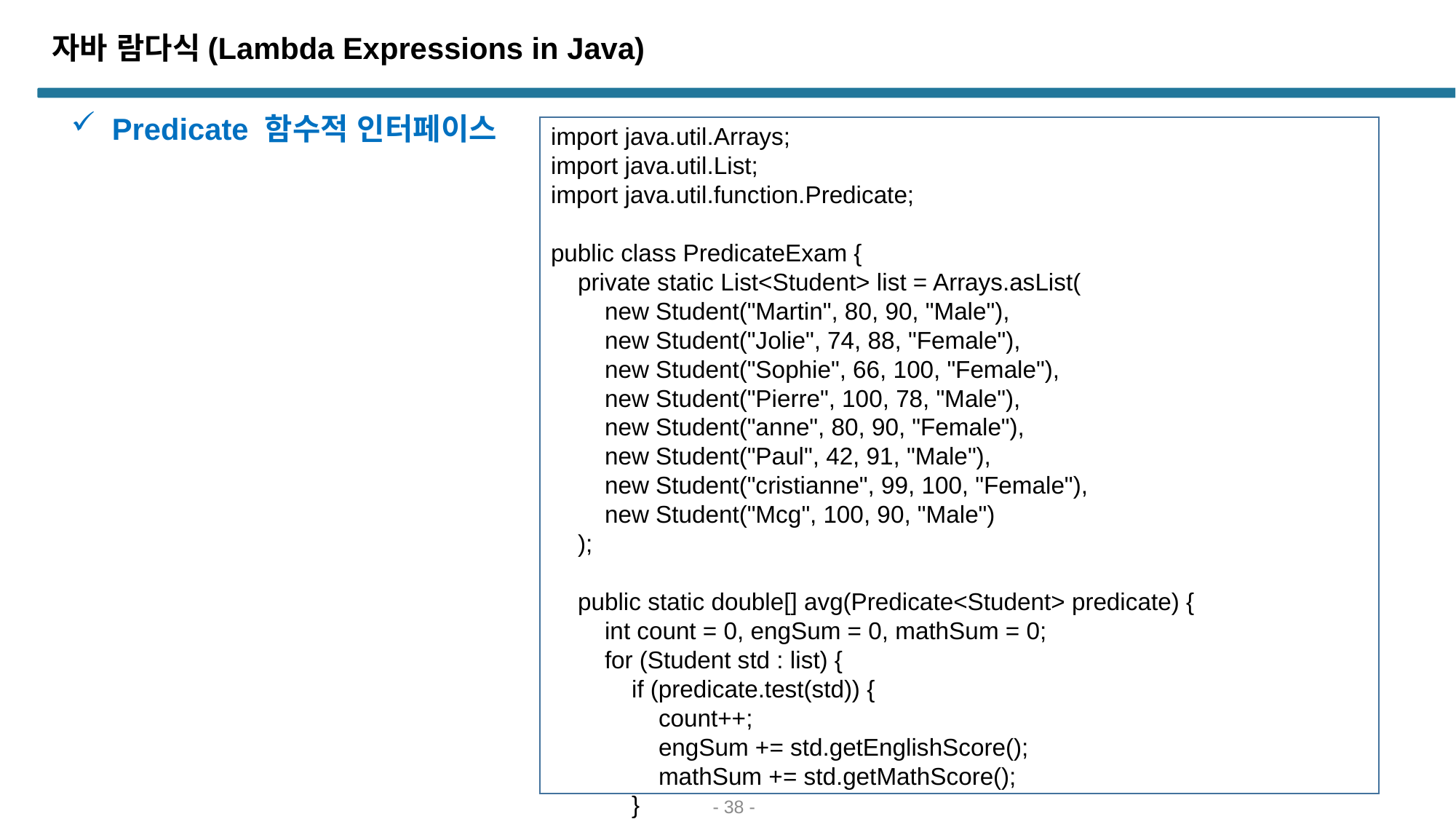

# 자바 람다식(Lambda Expressions in Java)
Predicate 함수적 인터페이스

import java.util.Arrays;
import java.util.List;
import java.util.function.Predicate;

public class PredicateExam {
    private static List<Student> list = Arrays.asList(
        new Student("Martin", 80, 90, "Male"),
        new Student("Jolie", 74, 88, "Female"),
        new Student("Sophie", 66, 100, "Female"),
        new Student("Pierre", 100, 78, "Male"),
        new Student("anne", 80, 90, "Female"),
        new Student("Paul", 42, 91, "Male"),
        new Student("cristianne", 99, 100, "Female"),
        new Student("Mcg", 100, 90, "Male")
    );

    public static double[] avg(Predicate<Student> predicate) {
        int count = 0, engSum = 0, mathSum = 0;
        for (Student std : list) {
            if (predicate.test(std)) {
                count++;
                engSum += std.getEnglishScore();
                mathSum += std.getMathScore();
            }
        }
- 38 -